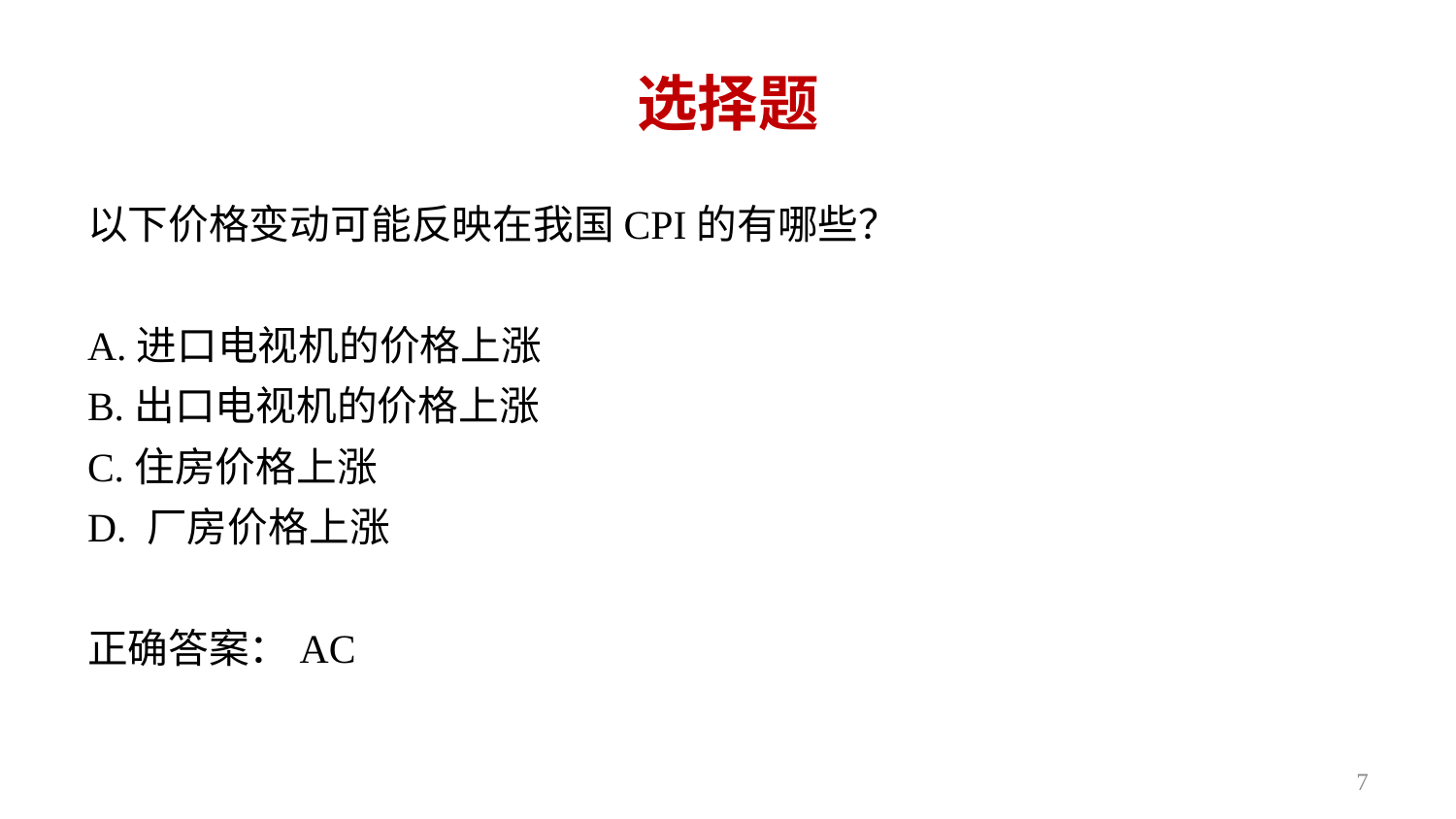

# 选择题
以下价格变动可能反映在我国CPI的有哪些？

A.进口电视机的价格上涨
B.出口电视机的价格上涨
C.住房价格上涨
D. 厂房价格上涨

正确答案：AC
7